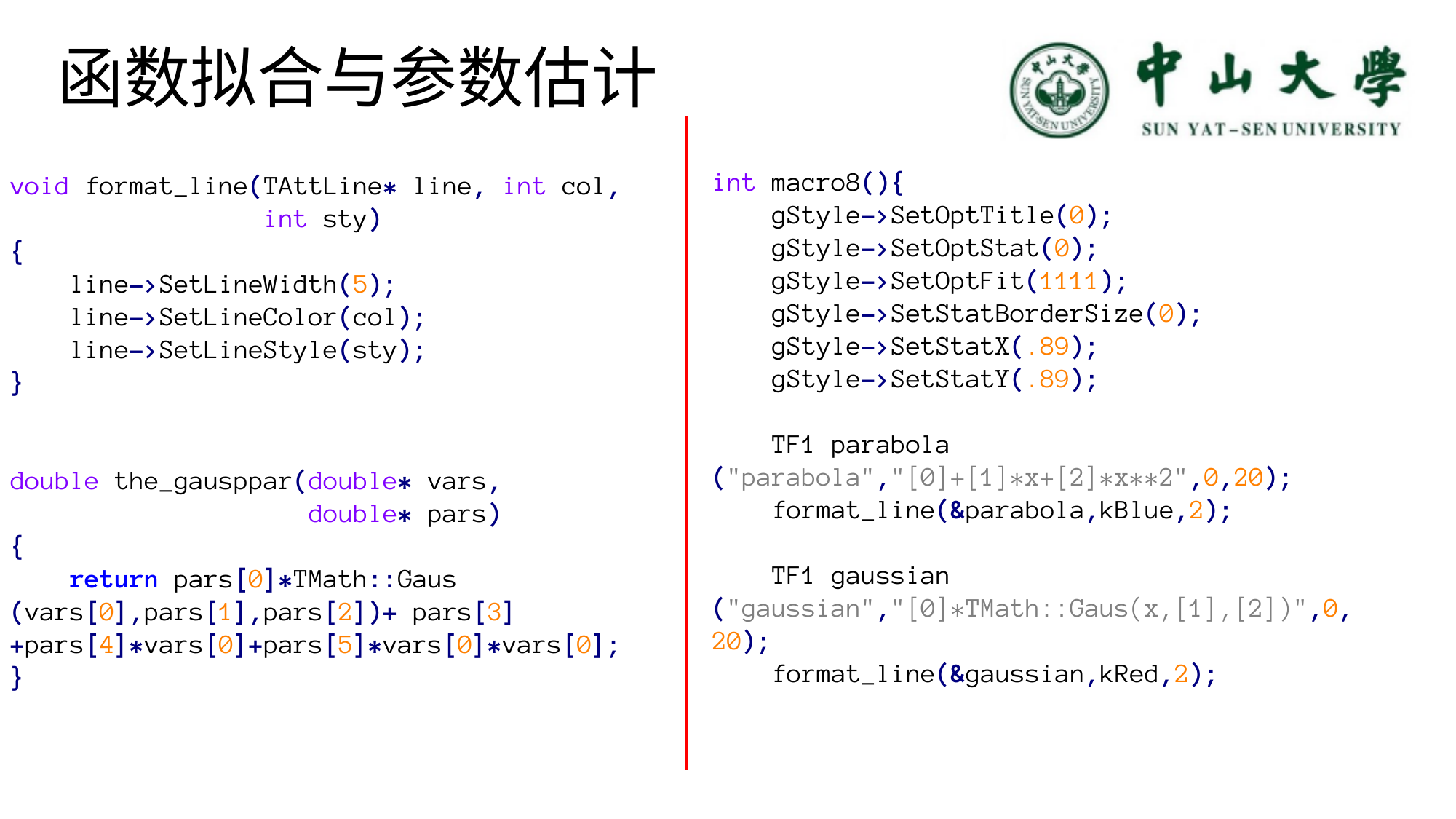

函数拟合与参数估计
int macro8(){
    gStyle->SetOptTitle(0);
    gStyle->SetOptStat(0);
    gStyle->SetOptFit(1111);
    gStyle->SetStatBorderSize(0);
    gStyle->SetStatX(.89);
    gStyle->SetStatY(.89);

    TF1 parabola
("parabola","[0]+[1]*x+[2]*x**2",0,20);
    format_line(&parabola,kBlue,2);

    TF1 gaussian
("gaussian","[0]*TMath::Gaus(x,[1],[2])",0,
20);
    format_line(&gaussian,kRed,2);
void format_line(TAttLine* line, int col,
                 int sty)
{
    line->SetLineWidth(5);
    line->SetLineColor(col);
    line->SetLineStyle(sty);
}

double the_gausppar(double* vars,
                    double* pars)
{
    return pars[0]*TMath::Gaus (vars[0],pars[1],pars[2])+ pars[3]
+pars[4]*vars[0]+pars[5]*vars[0]*vars[0];
}